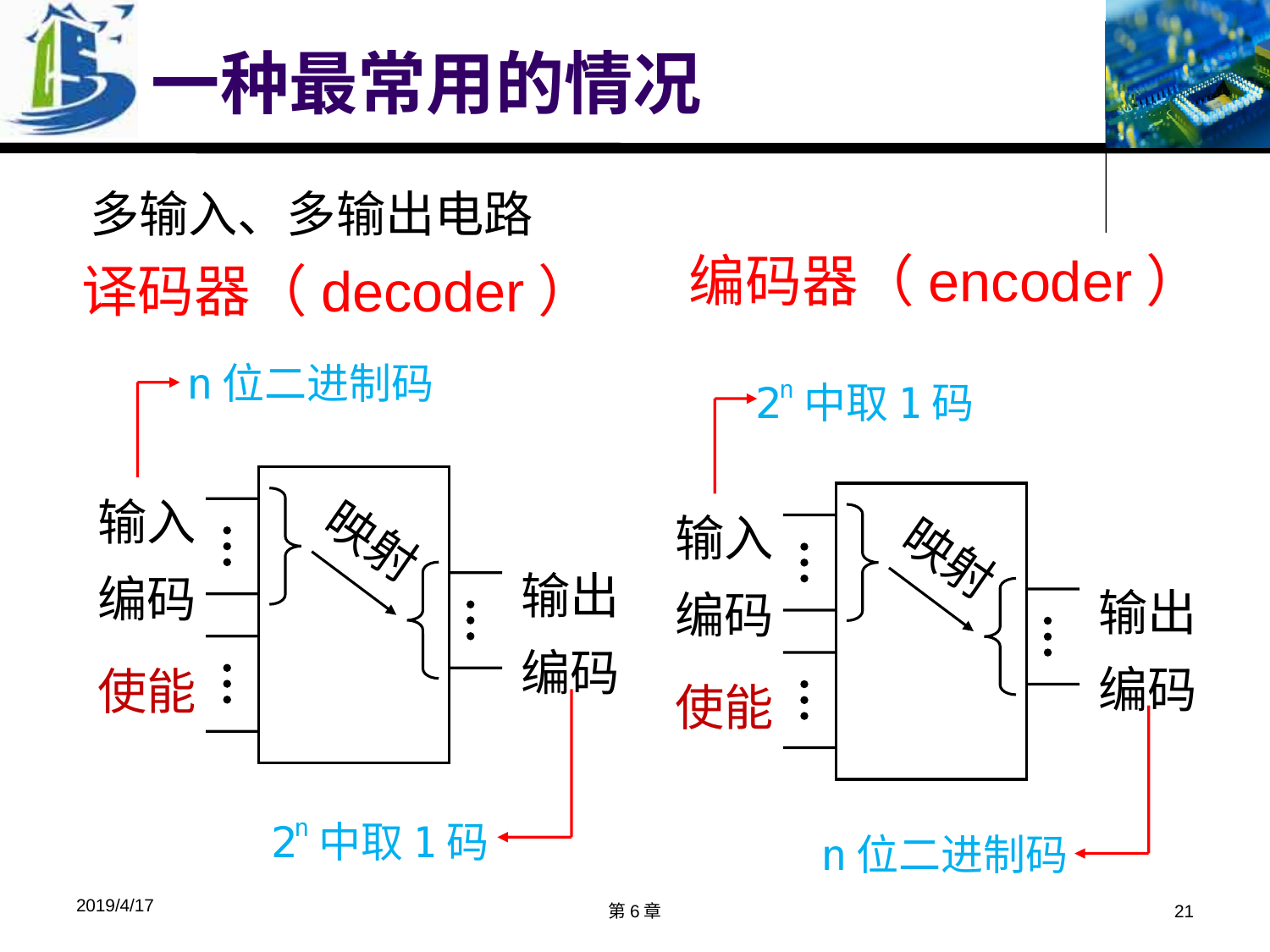

# 一种最常用的情况
多输入、多输出电路
编码器（encoder）
译码器（decoder）
n位二进制码

2n中取1码

输入
编码

输出
编码

映射
使能

输入
编码

输出
编码

映射
使能

2n中取1码

n位二进制码

2019/4/17
第6章
21